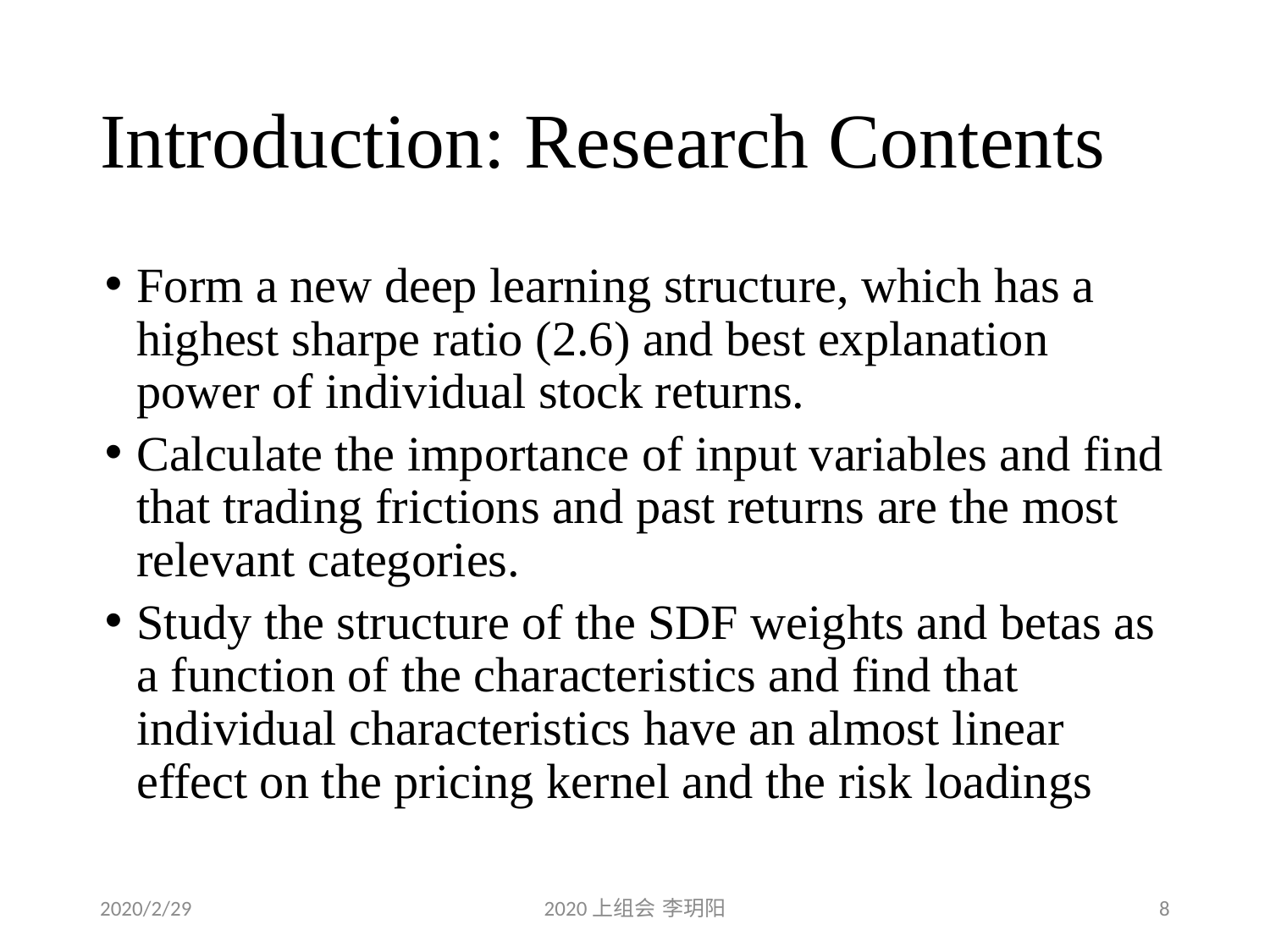

# Introduction: Research Contents
Form a new deep learning structure, which has a highest sharpe ratio (2.6) and best explanation power of individual stock returns.
Calculate the importance of input variables and find that trading frictions and past returns are the most relevant categories.
Study the structure of the SDF weights and betas as a function of the characteristics and find that individual characteristics have an almost linear effect on the pricing kernel and the risk loadings
2020/2/29
2020上组会 李玥阳
8